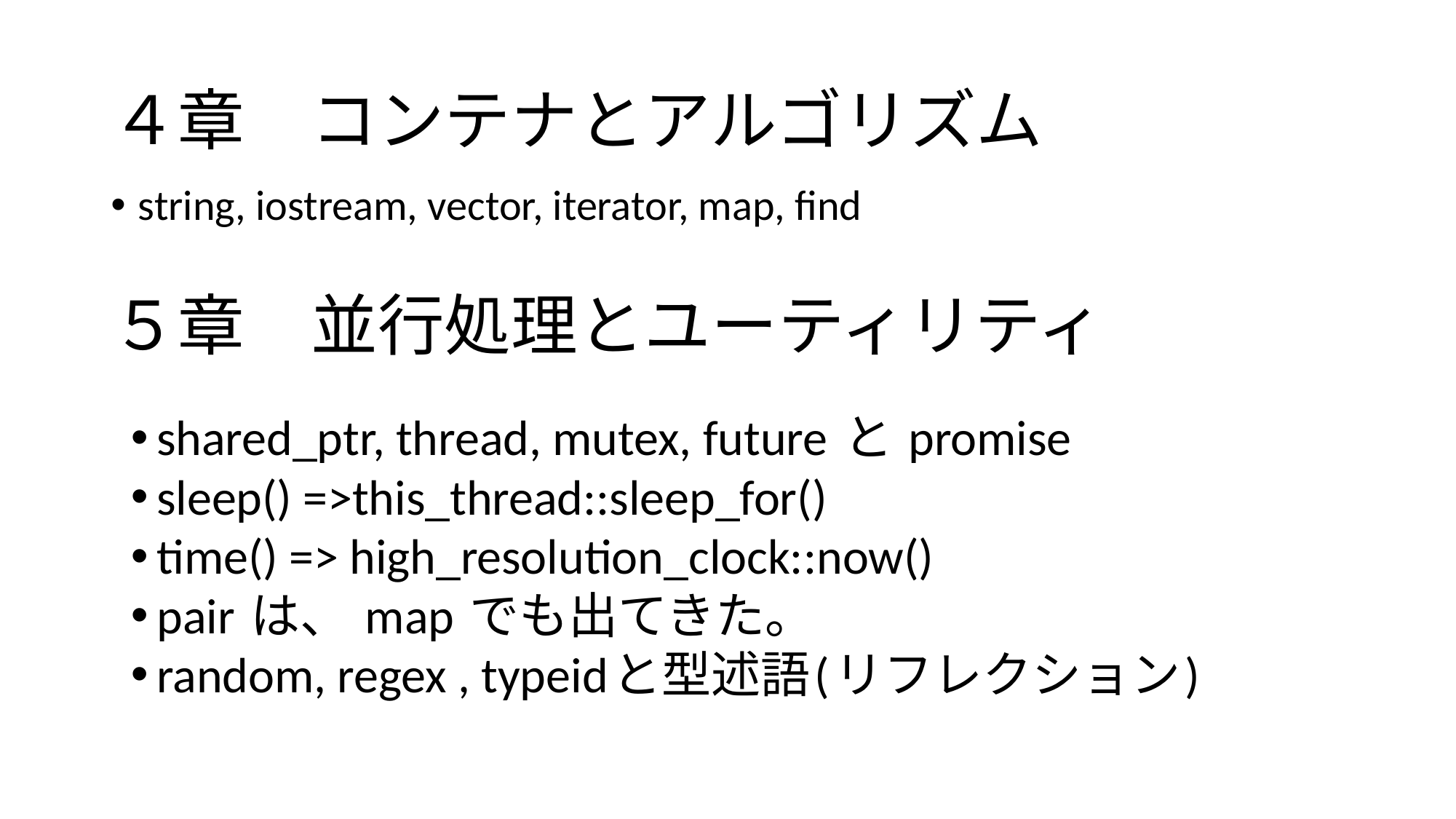

# ４章　コンテナとアルゴリズム
string, iostream, vector, iterator, map, find
５章　並行処理とユーティリティ
shared_ptr, thread, mutex, future と promise
sleep() =>this_thread::sleep_for()
time() => high_resolution_clock::now()
pair は、 map でも出てきた。
random, regex , typeidと型述語(リフレクション)